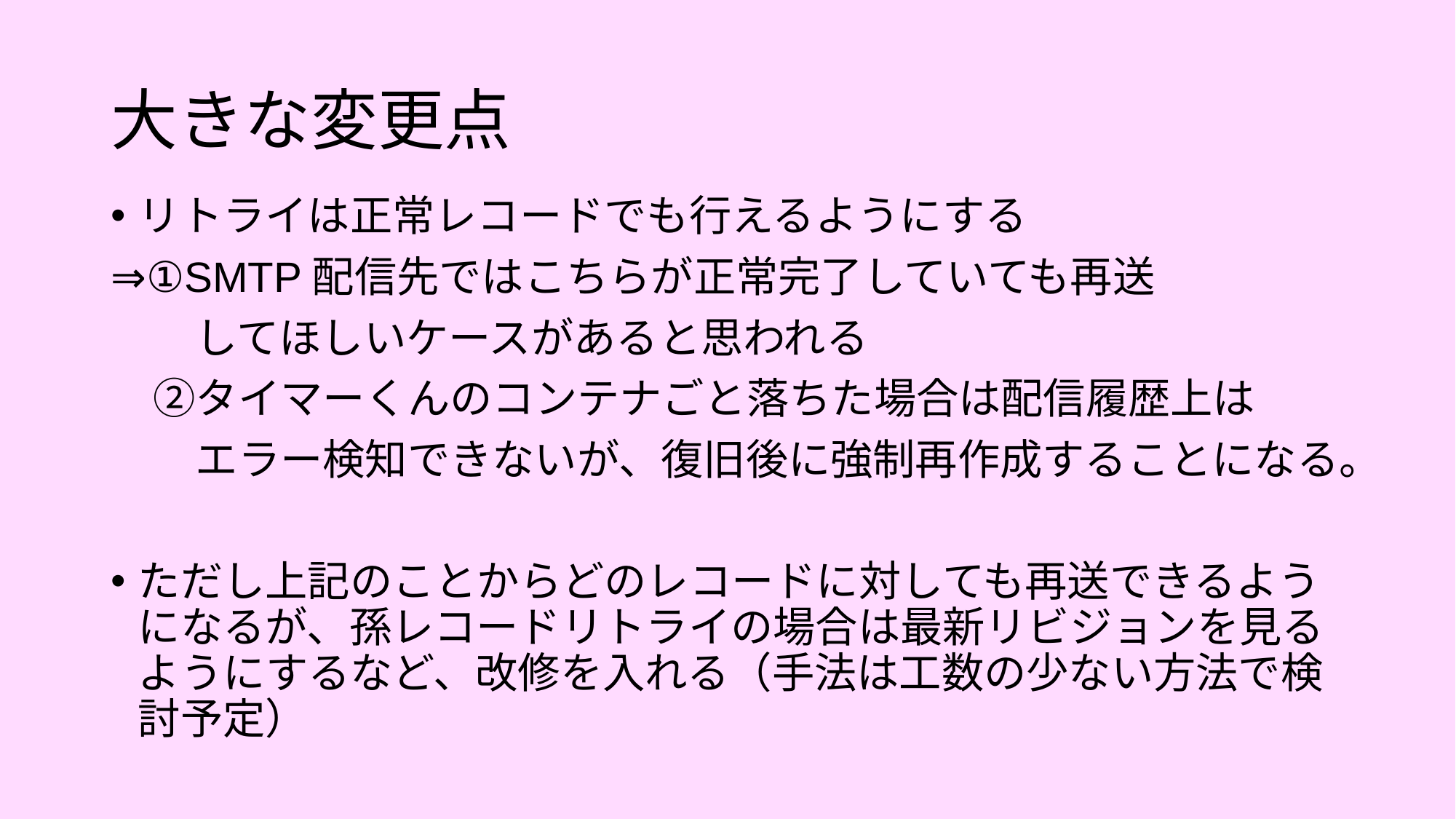

# 大きな変更点
リトライは正常レコードでも行えるようにする
⇒①SMTP配信先ではこちらが正常完了していても再送
　　してほしいケースがあると思われる
　②タイマーくんのコンテナごと落ちた場合は配信履歴上は
　　エラー検知できないが、復旧後に強制再作成することになる。

ただし上記のことからどのレコードに対しても再送できるようになるが、孫レコードリトライの場合は最新リビジョンを見るようにするなど、改修を入れる（手法は工数の少ない方法で検討予定）